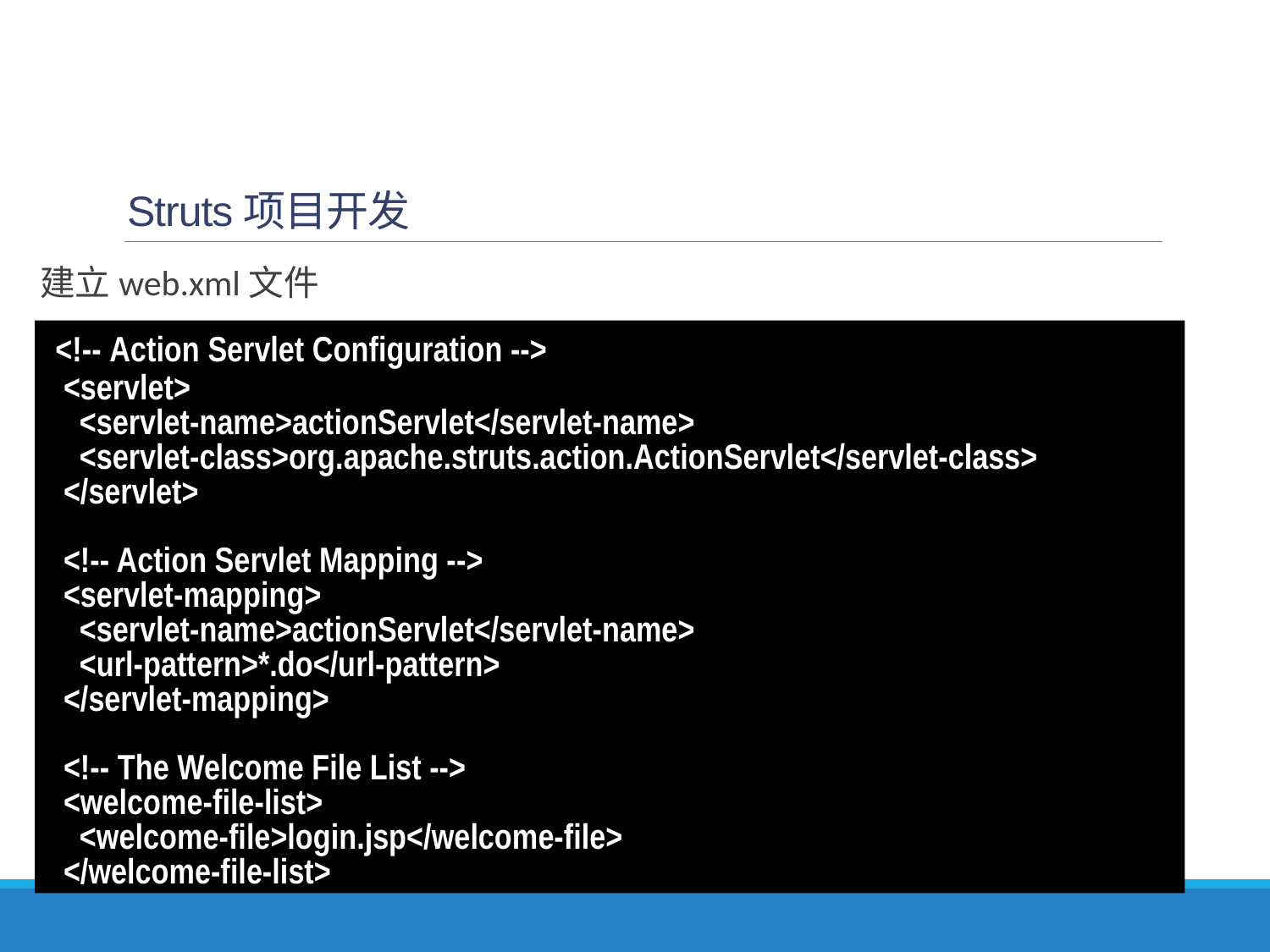

# Struts项目开发
建立web.xml文件
 <!-- Action Servlet Configuration -->
  <servlet>
    <servlet-name>actionServlet</servlet-name>
    <servlet-class>org.apache.struts.action.ActionServlet</servlet-class>
  </servlet>

  <!-- Action Servlet Mapping -->
  <servlet-mapping>
    <servlet-name>actionServlet</servlet-name>
    <url-pattern>*.do</url-pattern>
  </servlet-mapping>

  <!-- The Welcome File List -->
  <welcome-file-list>
    <welcome-file>login.jsp</welcome-file>
  </welcome-file-list>